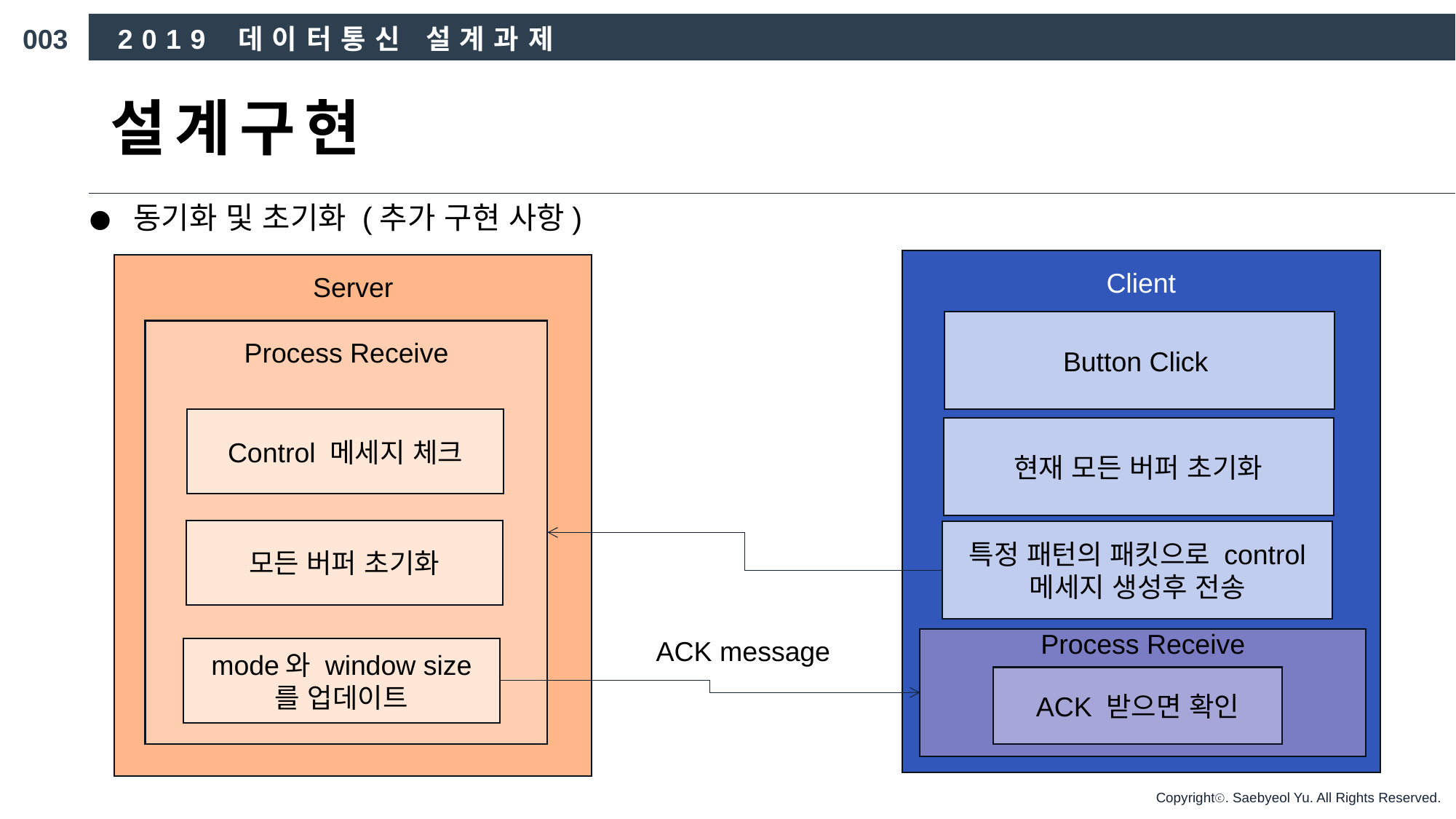

003
2019 데이터통신 설계과제
설계구현
●  동기화 및 초기화 (추가 구현 사항)
Client
Server

Button Click
Process Receive
Control 메세지 체크
현재 모든 버퍼 초기화
모든 버퍼 초기화
특정 패턴의 패킷으로 control
메세지 생성후 전송
ACK message
Process Receive
mode와 window size
를 업데이트
ACK 받으면 확인